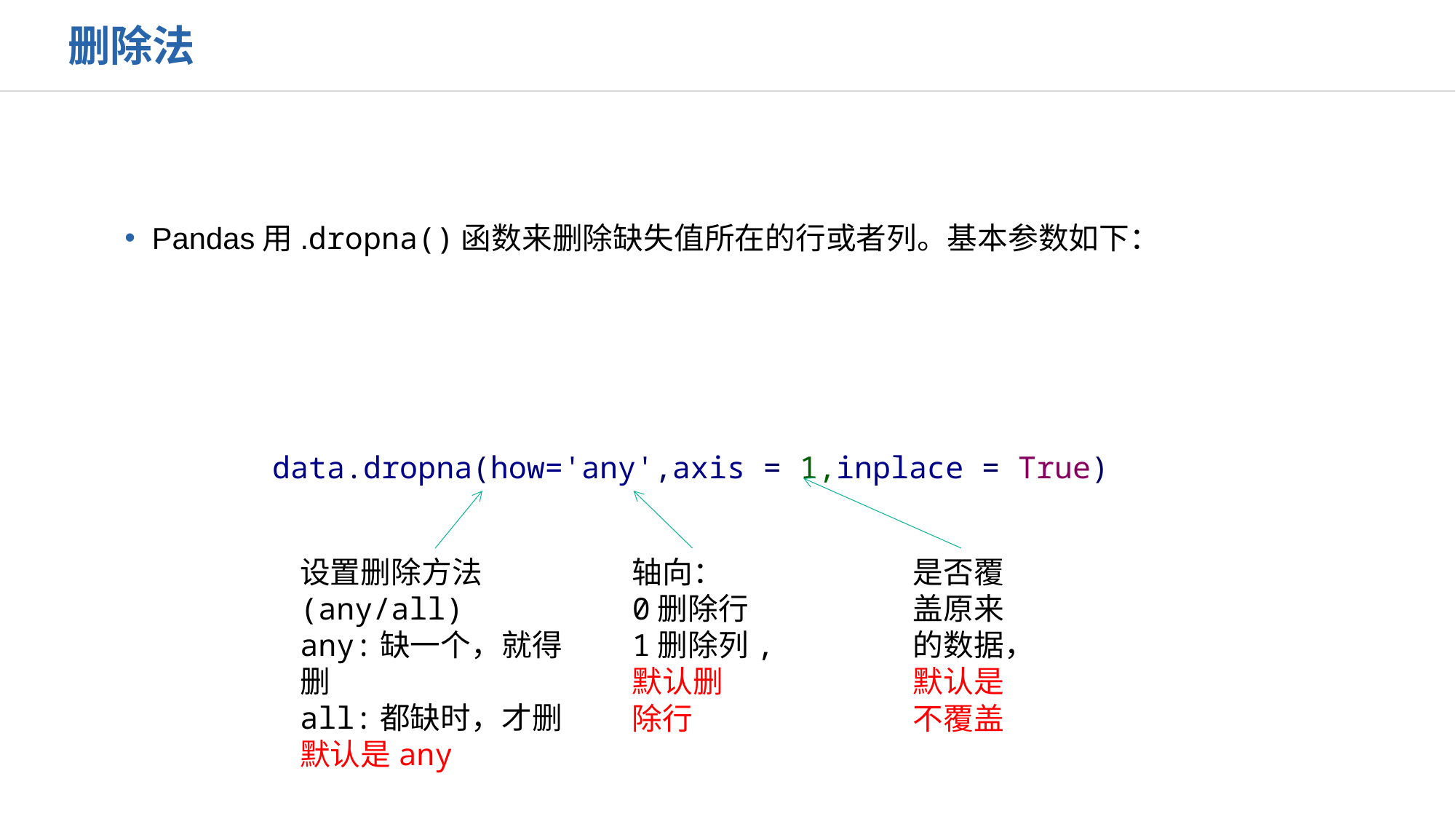

删除法

Pandas用.dropna()函数来删除缺失值所在的行或者列。基本参数如下：

data.dropna(how='any',axis = 1,inplace = True)
设置删除方法(any/all)
any:缺一个，就得删
all:都缺时，才删
默认是any
轴向：
0删除行
1删除列,默认删除行
是否覆盖原来的数据，默认是不覆盖